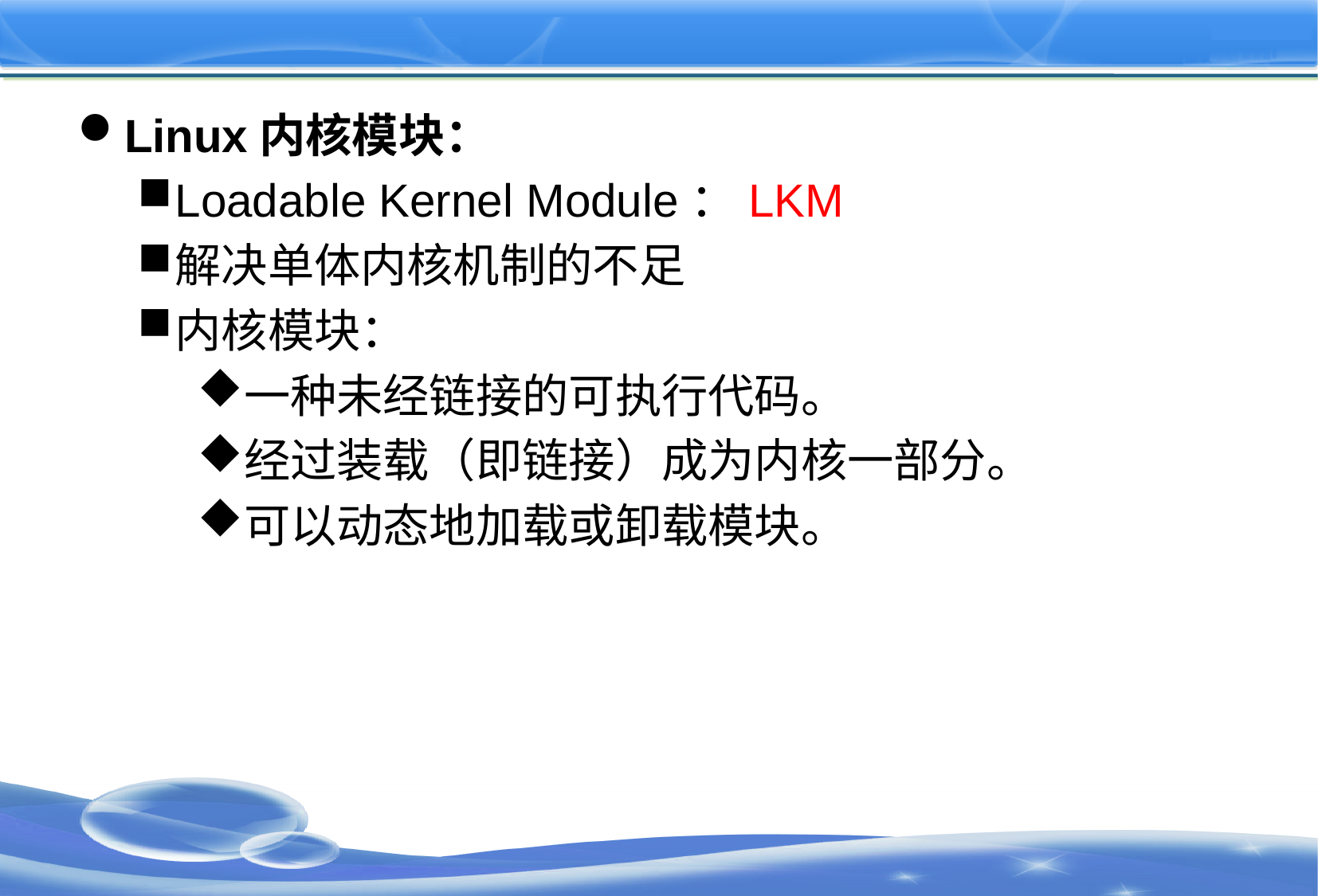

#
Linux内核模块：
Loadable Kernel Module：LKM
解决单体内核机制的不足
内核模块：
一种未经链接的可执行代码。
经过装载（即链接）成为内核一部分。
可以动态地加载或卸载模块。